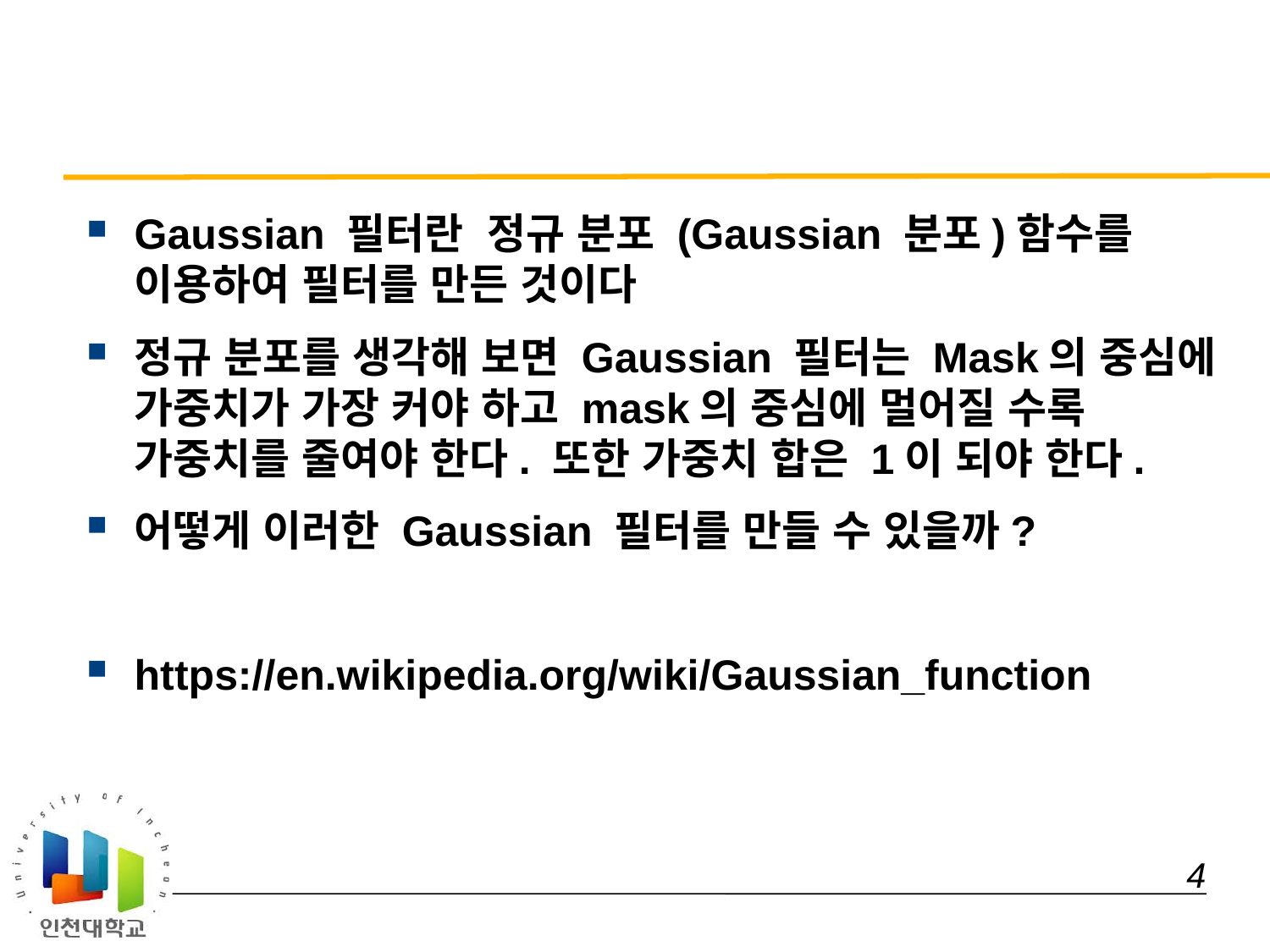

#
Gaussian 필터란  정규 분포 (Gaussian 분포)함수를 이용하여 필터를 만든 것이다
정규 분포를 생각해 보면 Gaussian 필터는 Mask의 중심에 가중치가 가장 커야 하고 mask의 중심에 멀어질 수록 가중치를 줄여야 한다. 또한 가중치 합은 1이 되야 한다.
어떻게 이러한 Gaussian 필터를 만들 수 있을까?

https://en.wikipedia.org/wiki/Gaussian_function

 4